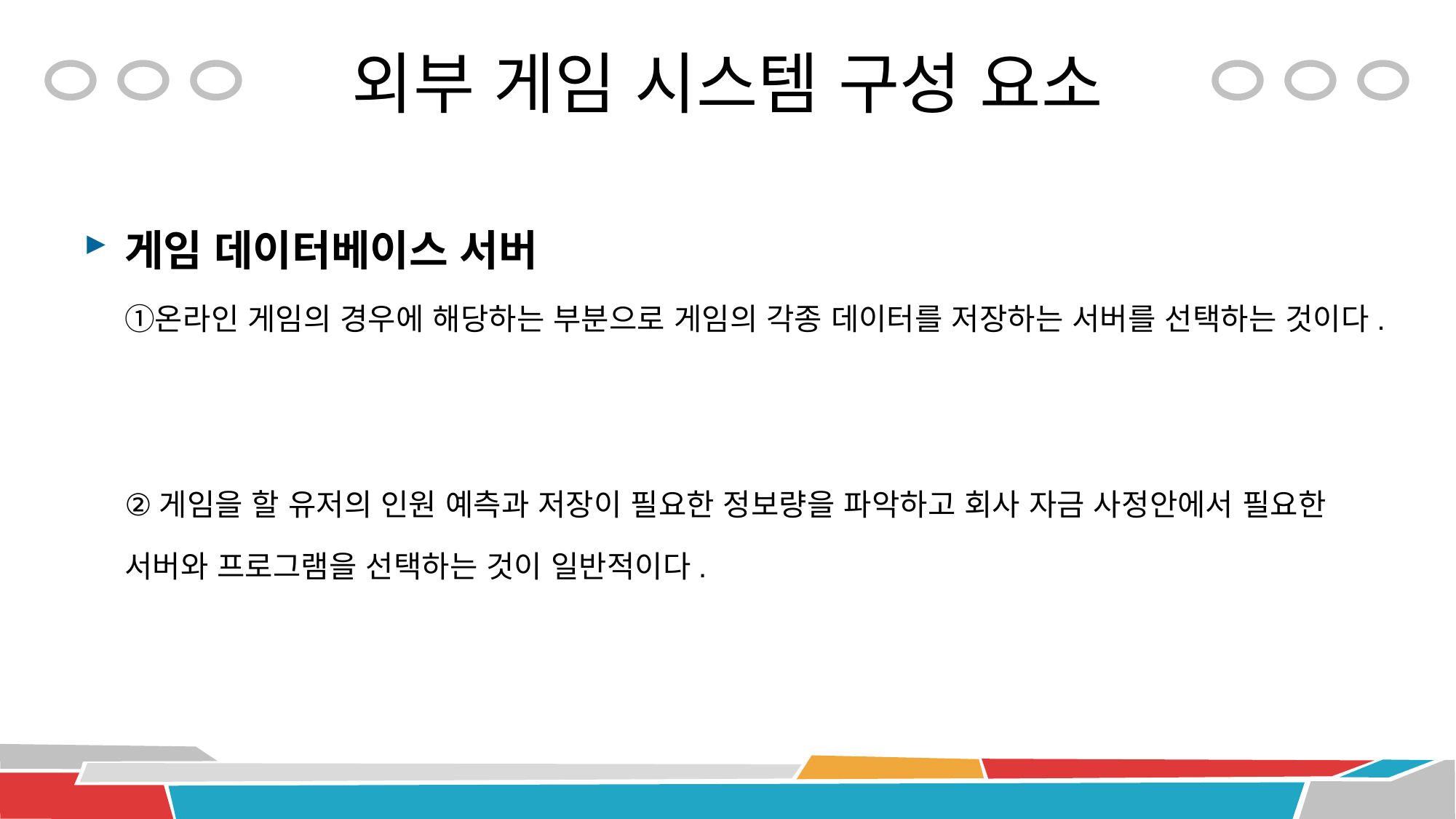

# 외부 게임 시스템 구성 요소
게임 데이터베이스 서버
①온라인 게임의 경우에 해당하는 부분으로 게임의 각종 데이터를 저장하는 서버를 선택하는 것이다.
②게임을 할 유저의 인원 예측과 저장이 필요한 정보량을 파악하고 회사 자금 사정안에서 필요한 서버와 프로그램을 선택하는 것이 일반적이다.